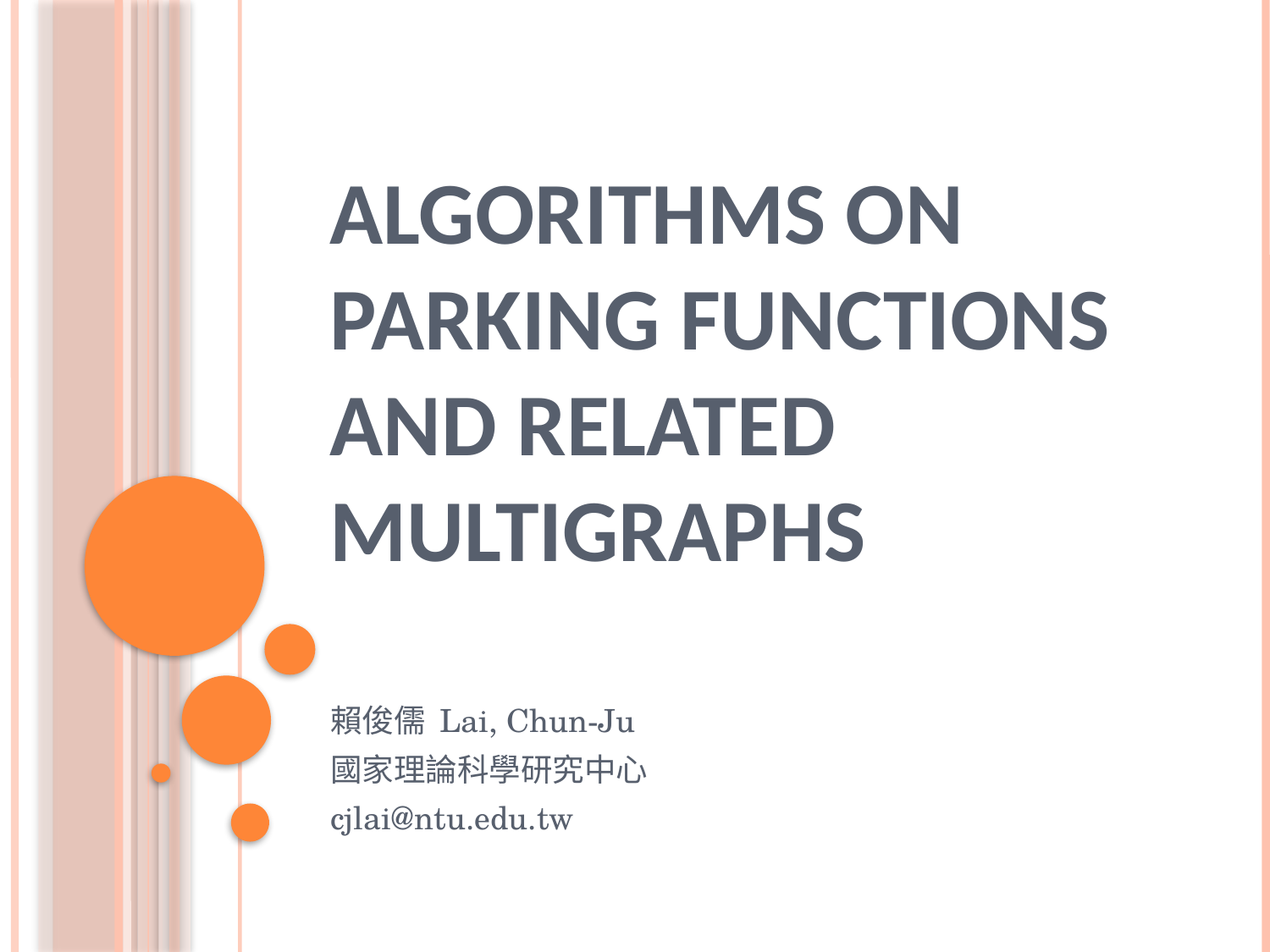

# Algorithms on Parking Functions and Related Multigraphs
賴俊儒 Lai, Chun-Ju
國家理論科學研究中心
cjlai@ntu.edu.tw